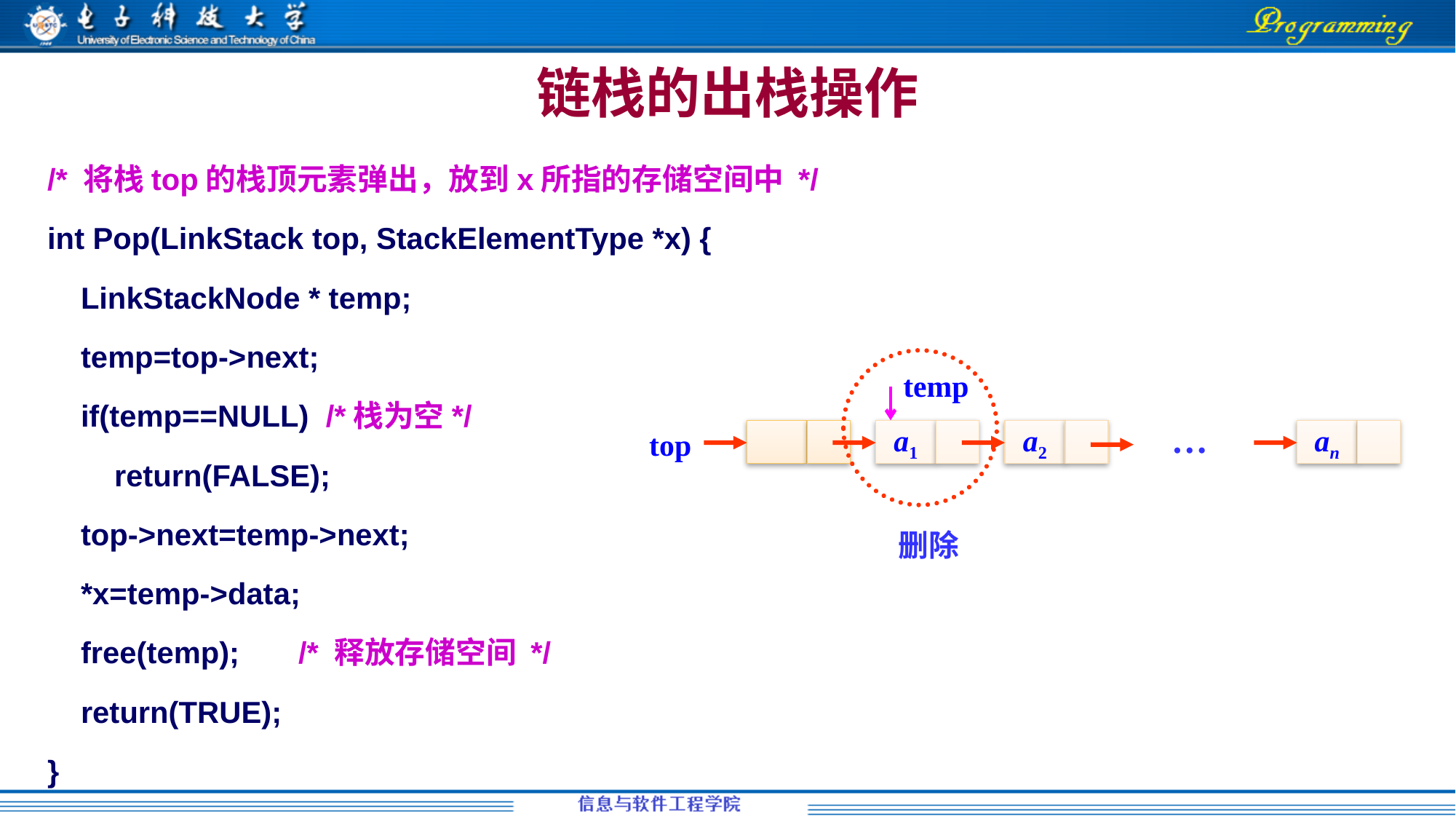

# 链栈的出栈操作
/* 将栈top的栈顶元素弹出，放到x所指的存储空间中 */
int Pop(LinkStack top, StackElementType *x) {
    LinkStackNode * temp;
    temp=top->next;
    if(temp==NULL)  /*栈为空*/
        return(FALSE);
    top->next=temp->next;
    *x=temp->data;
    free(temp);       /* 释放存储空间 */
    return(TRUE);
}

temp
…
top

a1

a2

an

删除